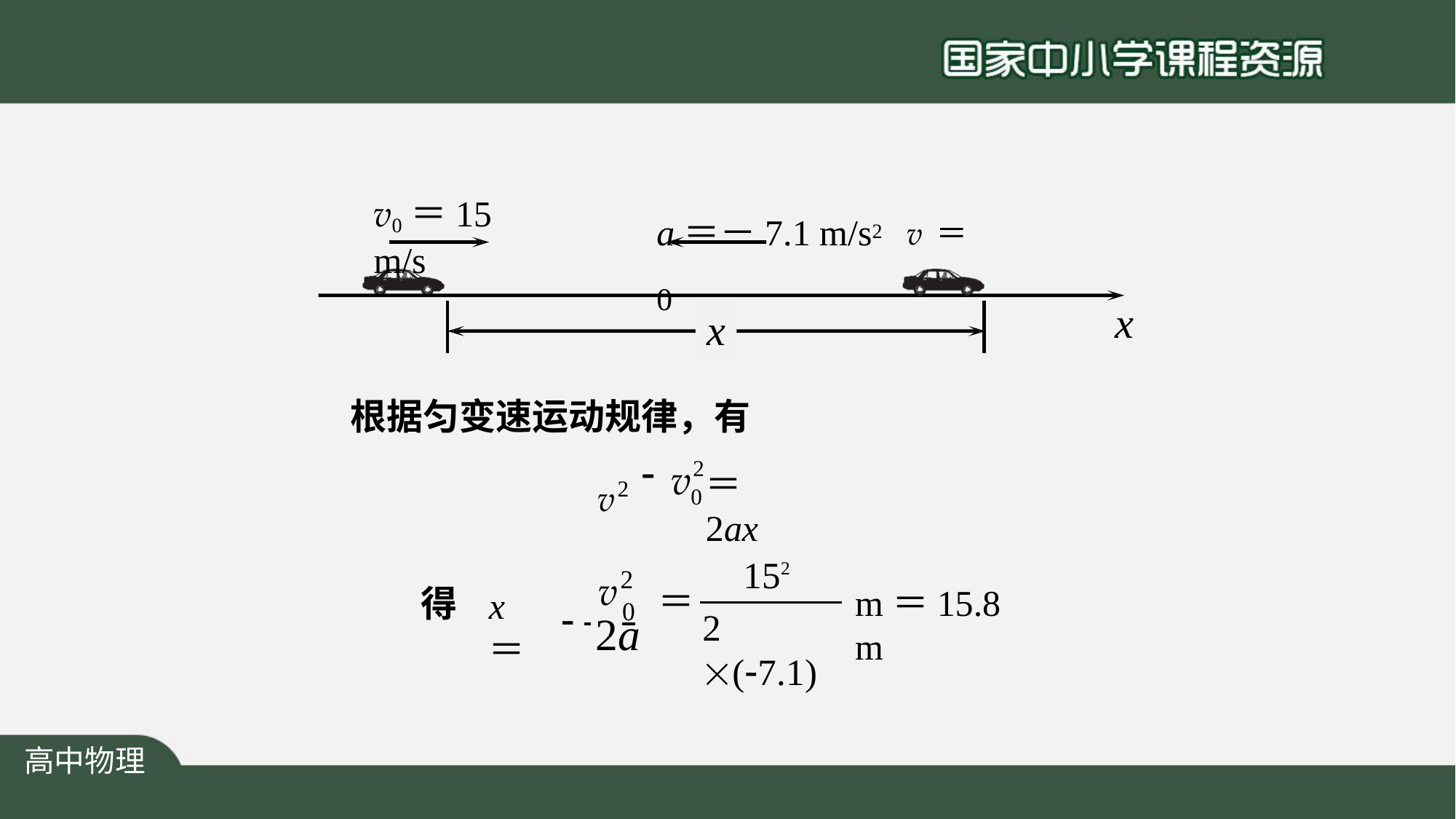

v0＝15 m/s
a＝－7.1 m/s2	v＝0

x
x

根据匀变速运动规律，有
v2
2
v
＝2ax
0
v2
152
−  	0
＝
m＝15.8 m
得
x＝
2 ×(−7.1)

2a
高中物理